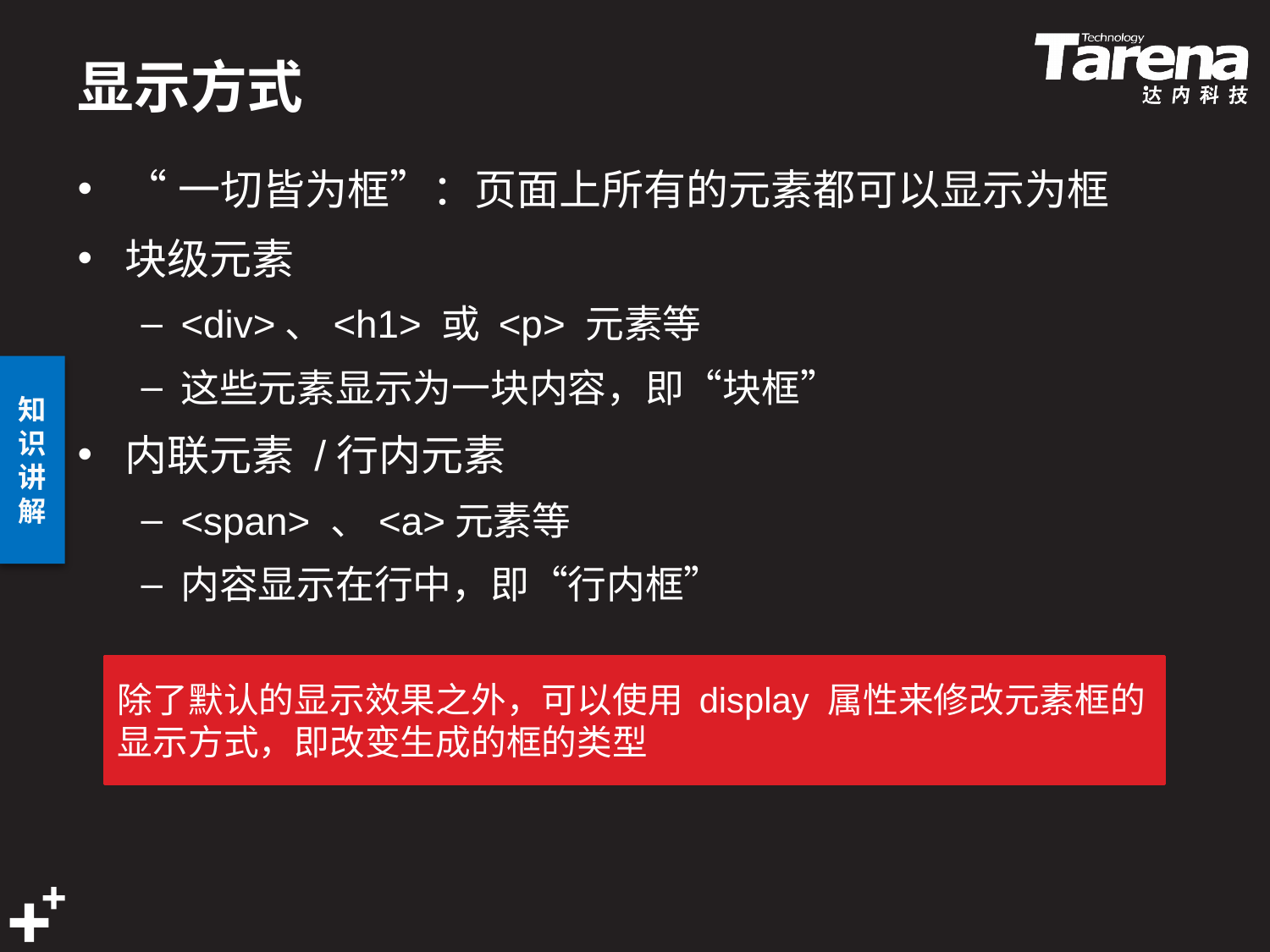

# 显示方式
“一切皆为框”：页面上所有的元素都可以显示为框
块级元素
<div>、<h1> 或 <p> 元素等
这些元素显示为一块内容，即“块框”
内联元素 /行内元素
<span> 、<a>元素等
内容显示在行中，即“行内框”
除了默认的显示效果之外，可以使用 display 属性来修改元素框的显示方式，即改变生成的框的类型